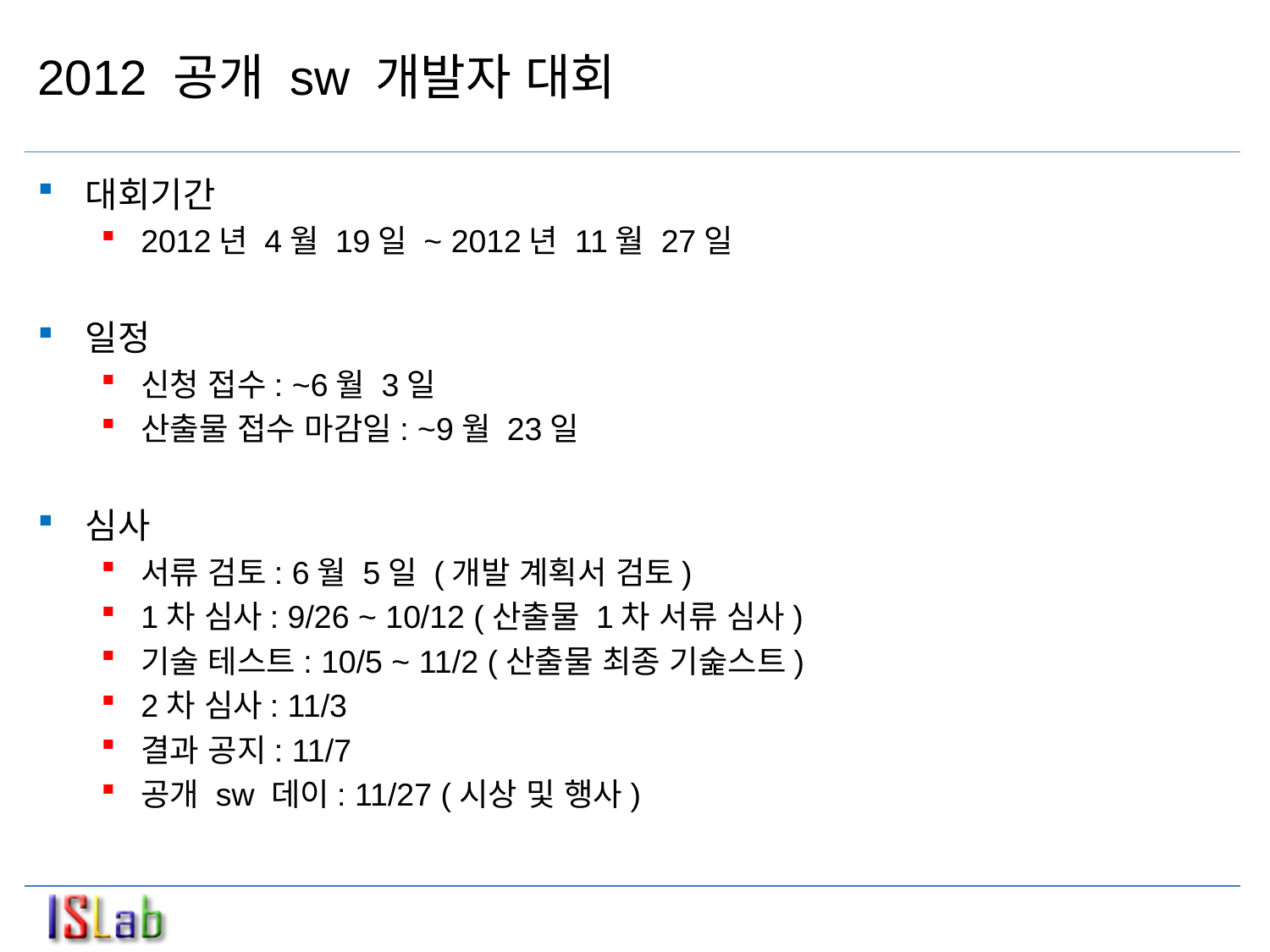

# 2012 공개 sw 개발자 대회
대회기간
2012년 4월 19일 ~ 2012년 11월 27일

일정
신청 접수: ~6월 3일
산출물 접수 마감일: ~9월 23일

심사
서류 검토: 6월 5일 (개발 계획서 검토)
1차 심사: 9/26 ~ 10/12 (산출물 1차 서류 심사)
기술 테스트: 10/5 ~ 11/2 (산출물 최종 기숥스트)
2차 심사: 11/3
결과 공지: 11/7
공개 sw 데이: 11/27 (시상 및 행사)